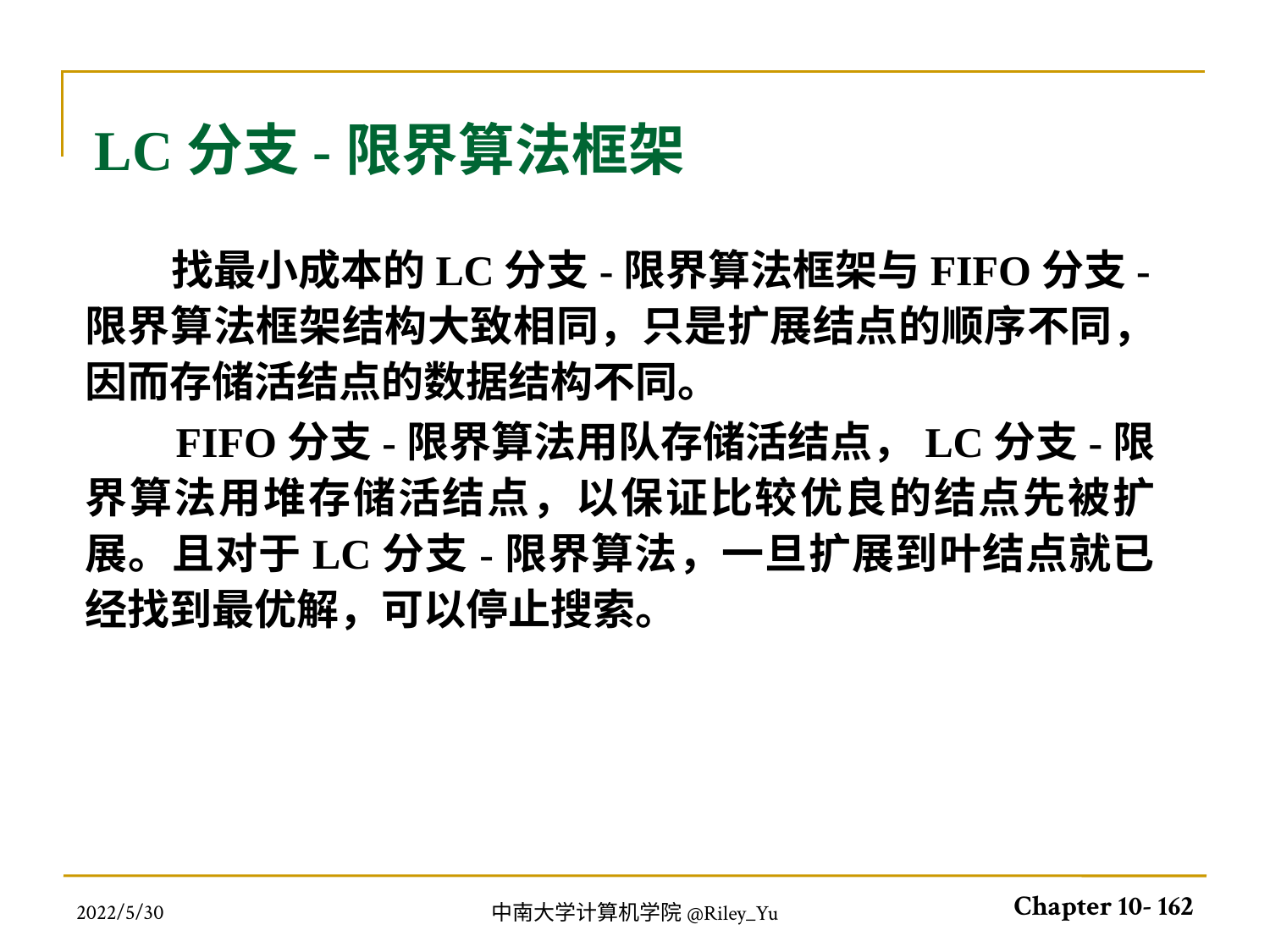

# LC分支-限界算法框架
             找最小成本的LC分支-限界算法框架与FIFO分支-限界算法框架结构大致相同，只是扩展结点的顺序不同，因而存储活结点的数据结构不同。
             FIFO分支-限界算法用队存储活结点，LC分支-限界算法用堆存储活结点，以保证比较优良的结点先被扩展。且对于LC分支-限界算法，一旦扩展到叶结点就已经找到最优解，可以停止搜索。
2022/5/30
Chapter 10- 162
中南大学计算机学院@Riley_Yu